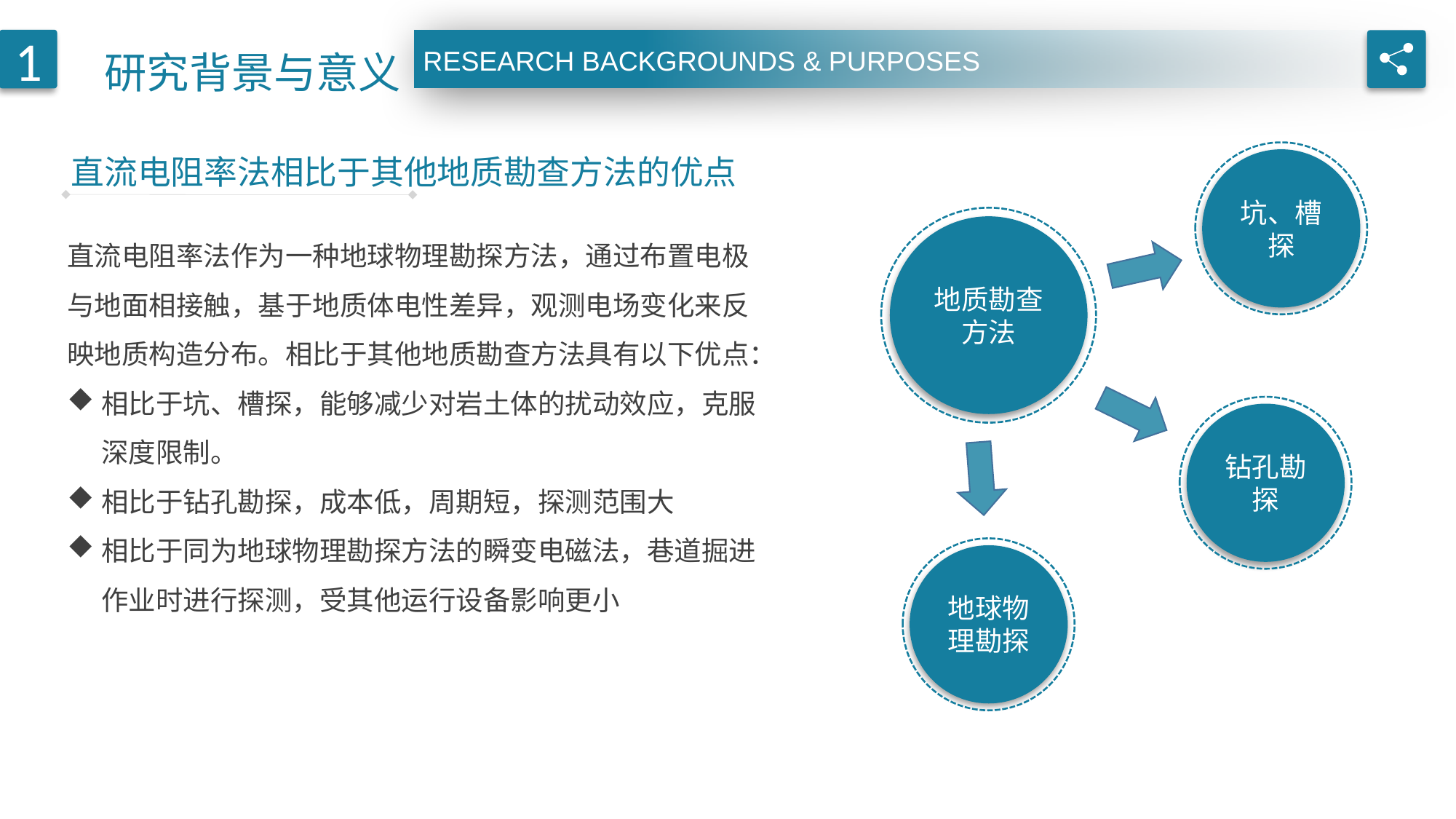

研究背景与意义
1

RESEARCH BACKGROUNDS & PURPOSES

直流电阻率法相比于其他地质勘查方法的优点

坑、槽探

地质勘查方法
直流电阻率法作为一种地球物理勘探方法，通过布置电极与地面相接触，基于地质体电性差异，观测电场变化来反映地质构造分布。相比于其他地质勘查方法具有以下优点：
相比于坑、槽探，能够减少对岩土体的扰动效应，克服深度限制。
相比于钻孔勘探，成本低，周期短，探测范围大
相比于同为地球物理勘探方法的瞬变电磁法，巷道掘进作业时进行探测，受其他运行设备影响更小

钻孔勘探

地球物理勘探